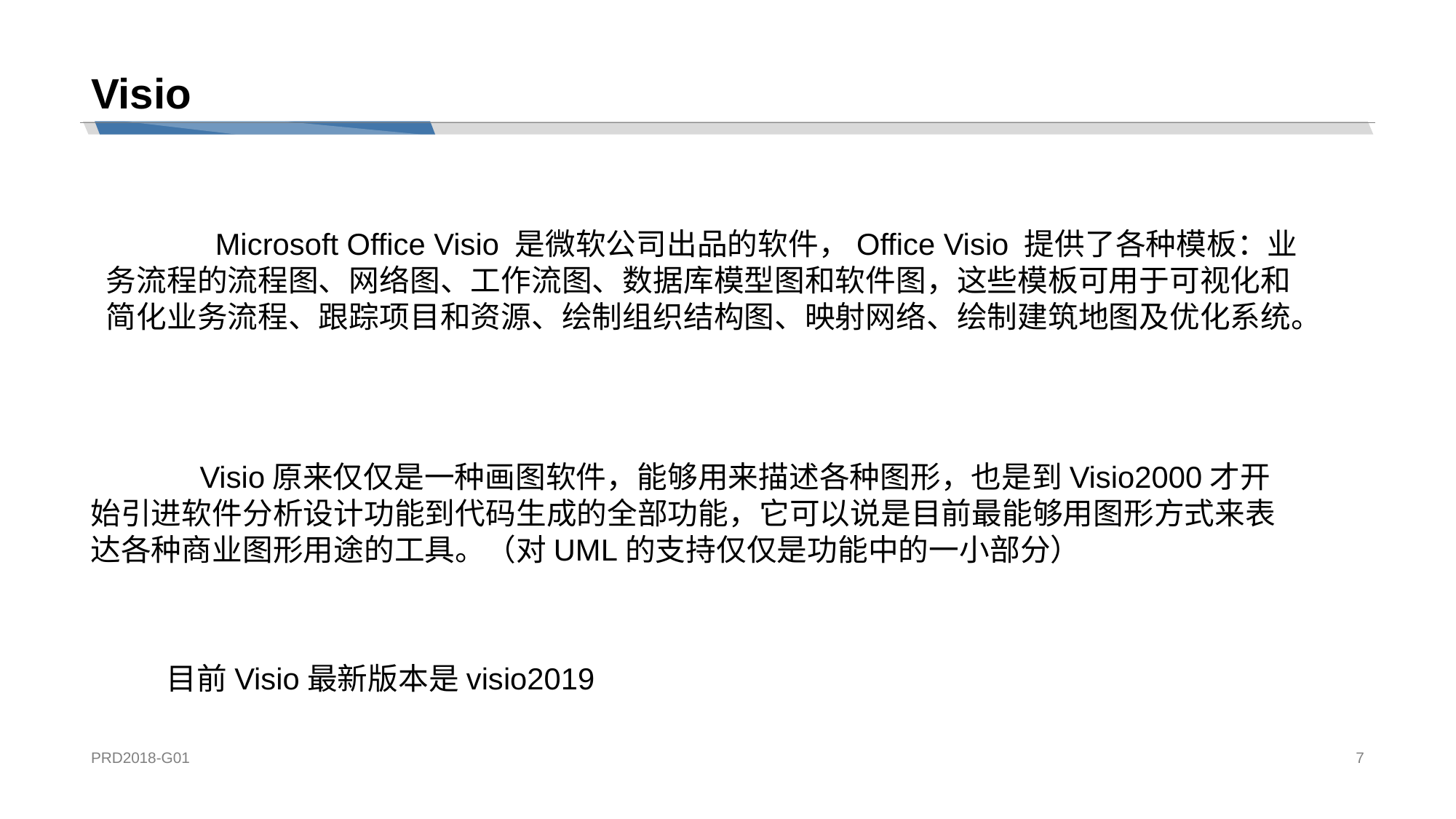

# Visio
	Microsoft Office Visio 是微软公司出品的软件，Office Visio 提供了各种模板：业务流程的流程图、网络图、工作流图、数据库模型图和软件图，这些模板可用于可视化和简化业务流程、跟踪项目和资源、绘制组织结构图、映射网络、绘制建筑地图及优化系统。
	Visio原来仅仅是一种画图软件，能够用来描述各种图形，也是到Visio2000才开始引进软件分析设计功能到代码生成的全部功能，它可以说是目前最能够用图形方式来表达各种商业图形用途的工具。（对UML的支持仅仅是功能中的一小部分）
目前Visio最新版本是visio2019
PRD2018-G01
7